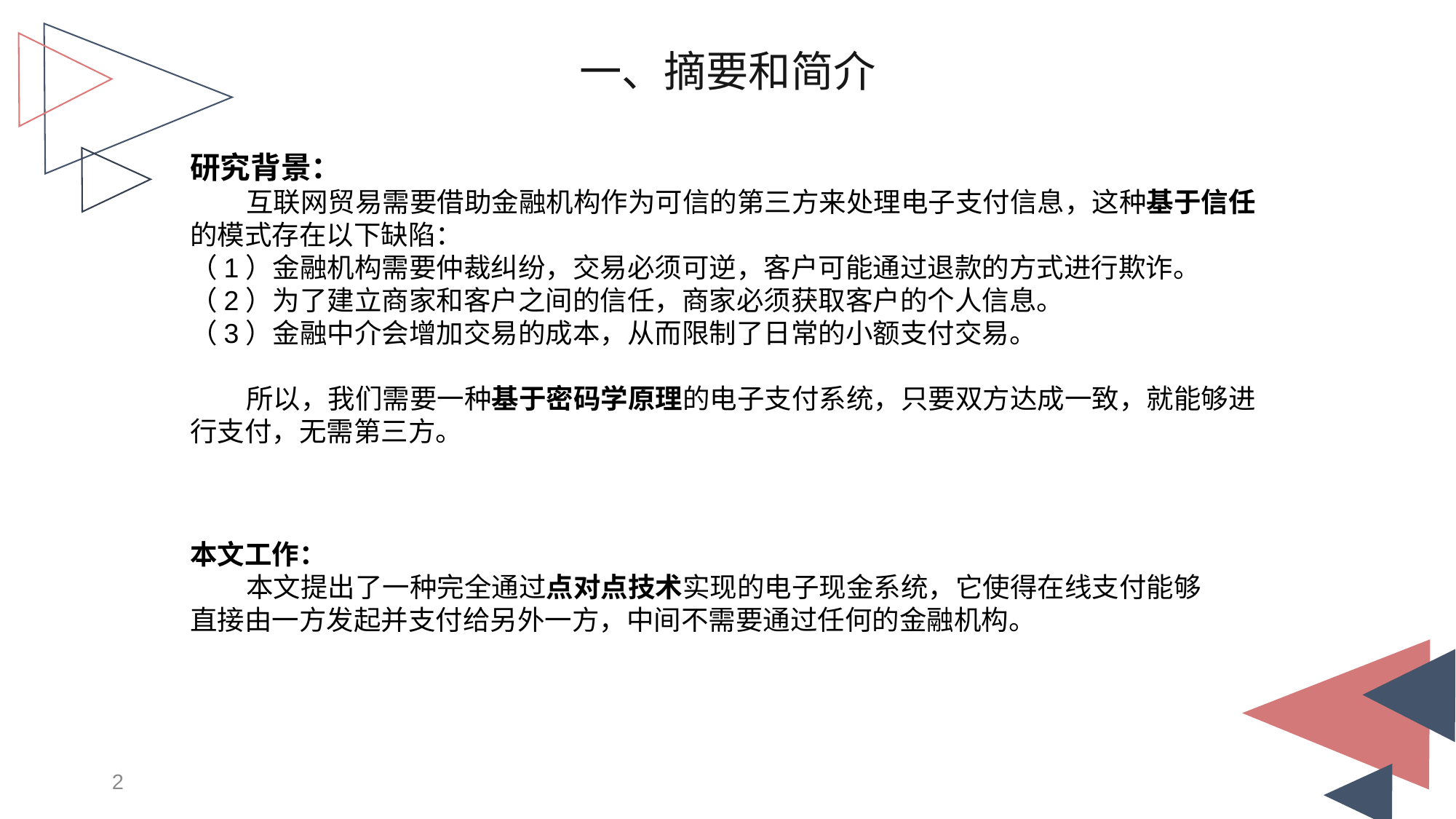

一、摘要和简介
研究背景：
        互联网贸易需要借助金融机构作为可信的第三方来处理电子支付信息，这种基于信任的模式存在以下缺陷：
（1）金融机构需要仲裁纠纷，交易必须可逆，客户可能通过退款的方式进行欺诈。
（2）为了建立商家和客户之间的信任，商家必须获取客户的个人信息。
（3）金融中介会增加交易的成本，从而限制了日常的小额支付交易。

        所以，我们需要一种基于密码学原理的电子支付系统，只要双方达成一致，就能够进行支付，无需第三方。
本文工作：
        本文提出了一种完全通过点对点技术实现的电子现金系统，它使得在线支付能够直接由一方发起并支付给另外一方，中间不需要通过任何的金融机构。

2